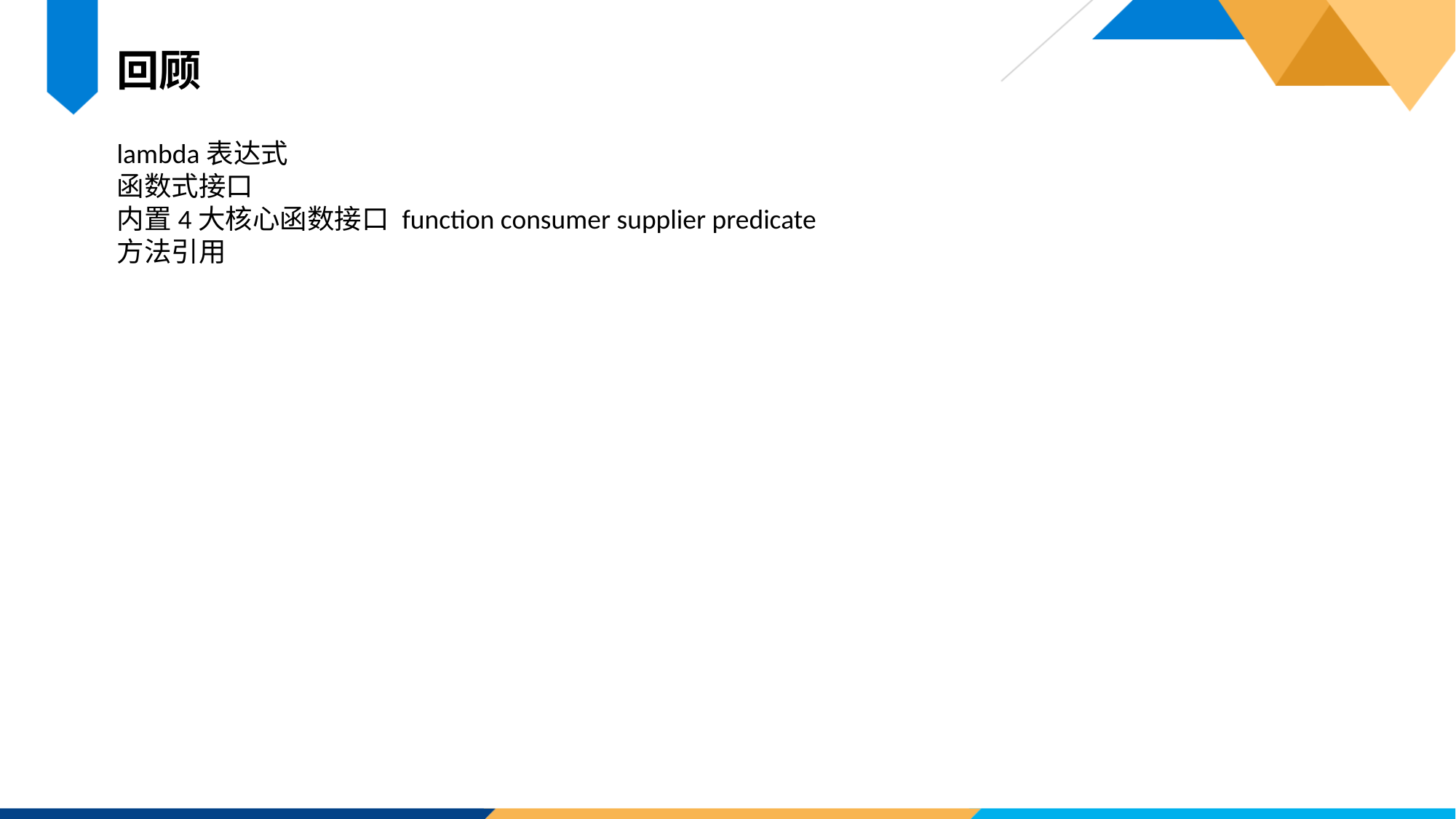

回顾
lambda表达式
函数式接口
内置4大核心函数接口 function consumer supplier predicate
方法引用